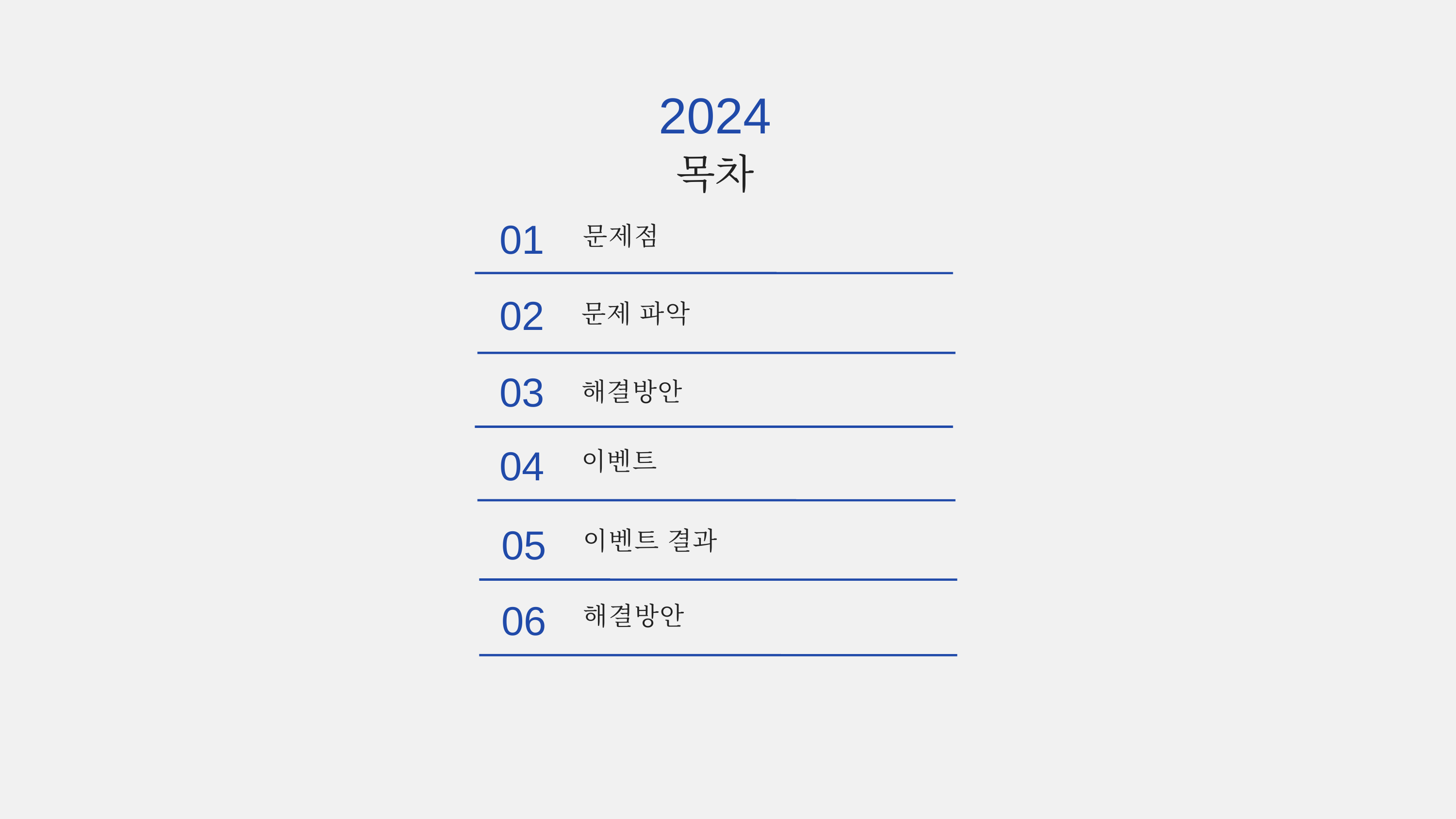

2024
목차
01
문제점

02
문제 파악

03
해결방안

04
이벤트

05
이벤트 결과

06
해결방안